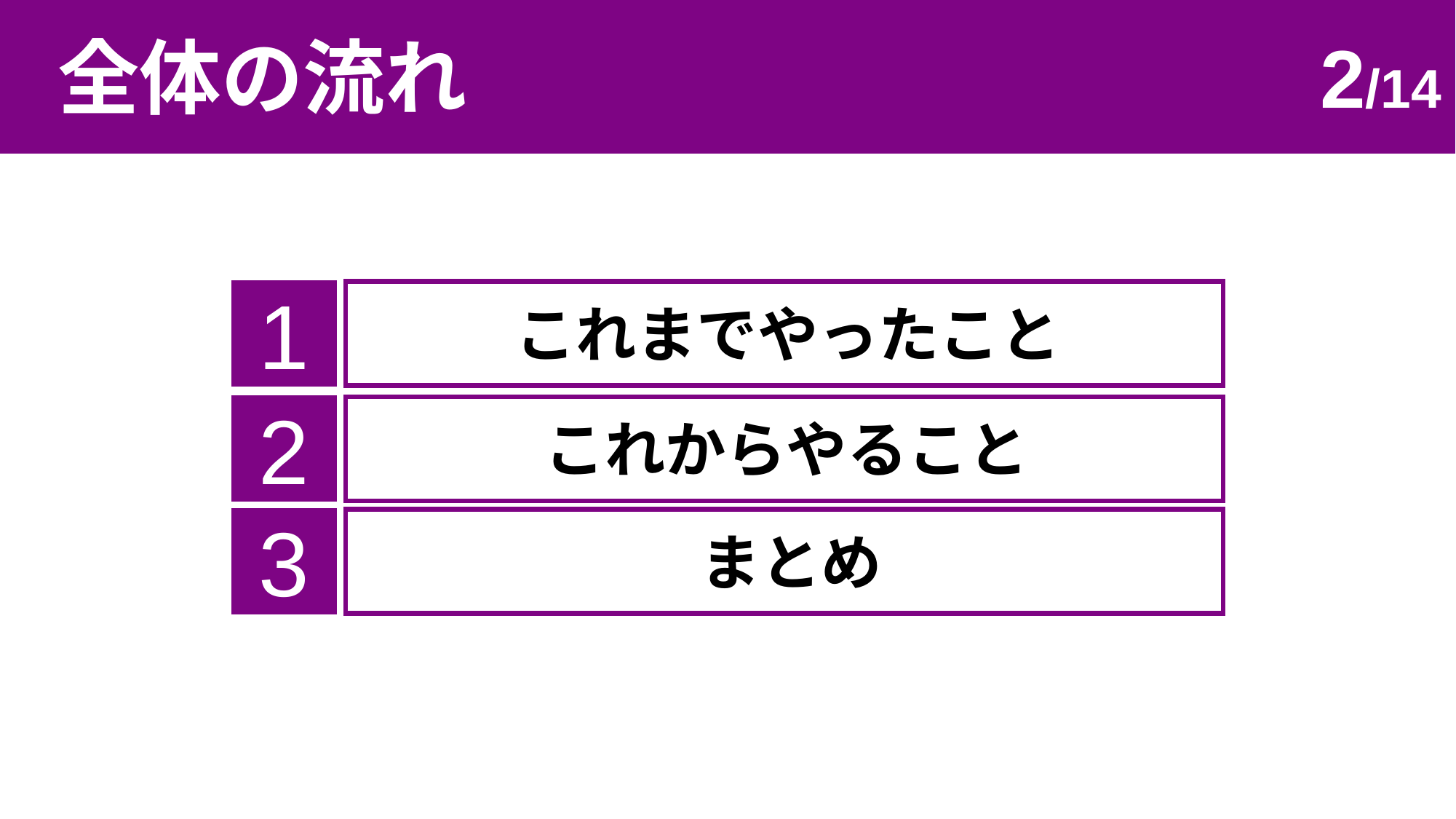

全体の流れ
2/14
1

これまでやったこと
2

これからやること
3

まとめ